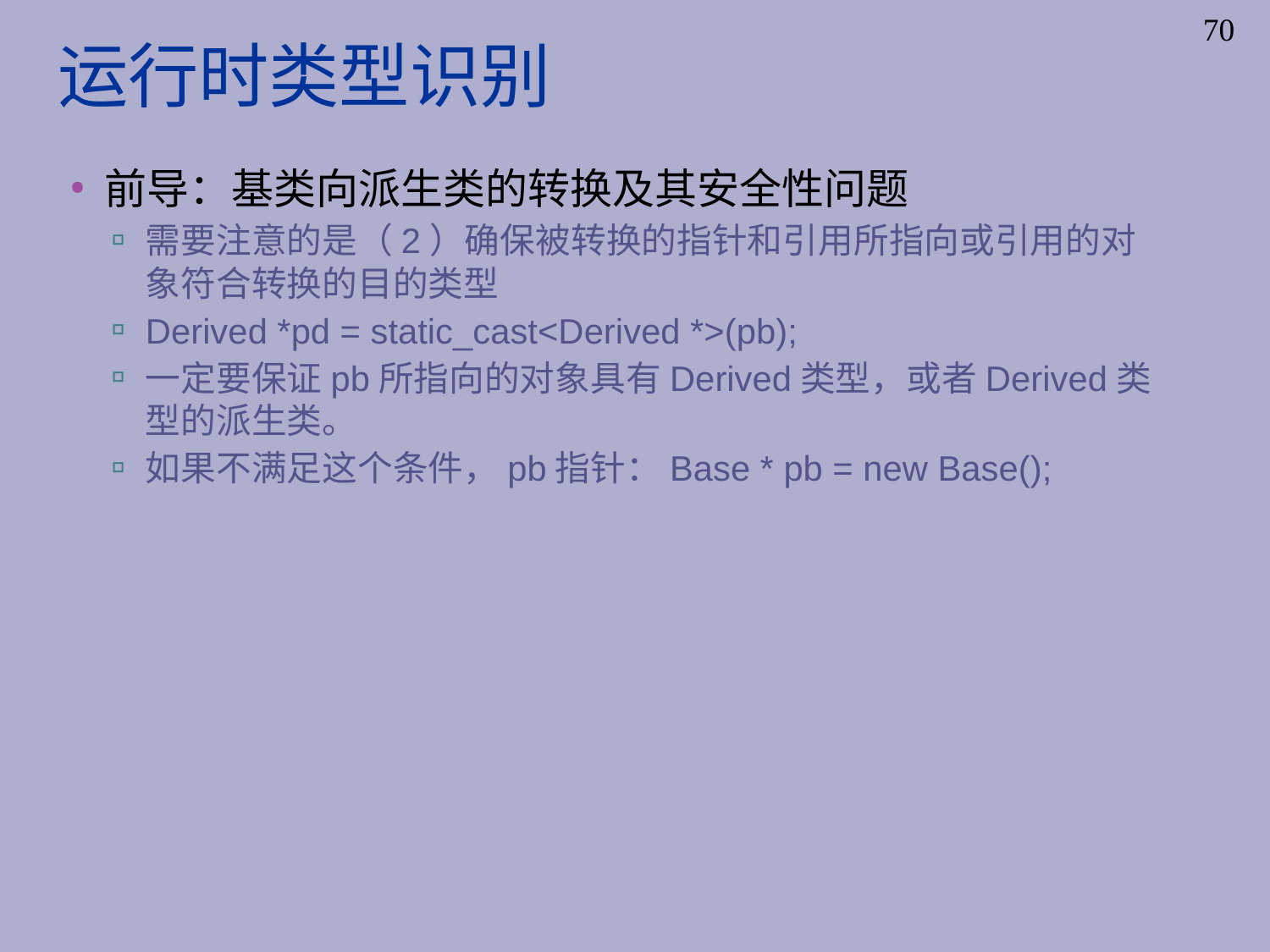

# 运行时类型识别
70
前导：基类向派生类的转换及其安全性问题
需要注意的是（2）确保被转换的指针和引用所指向或引用的对象符合转换的目的类型
Derived *pd = static_cast<Derived *>(pb);
一定要保证pb所指向的对象具有Derived类型，或者Derived类型的派生类。
如果不满足这个条件，pb指针：Base * pb = new Base();